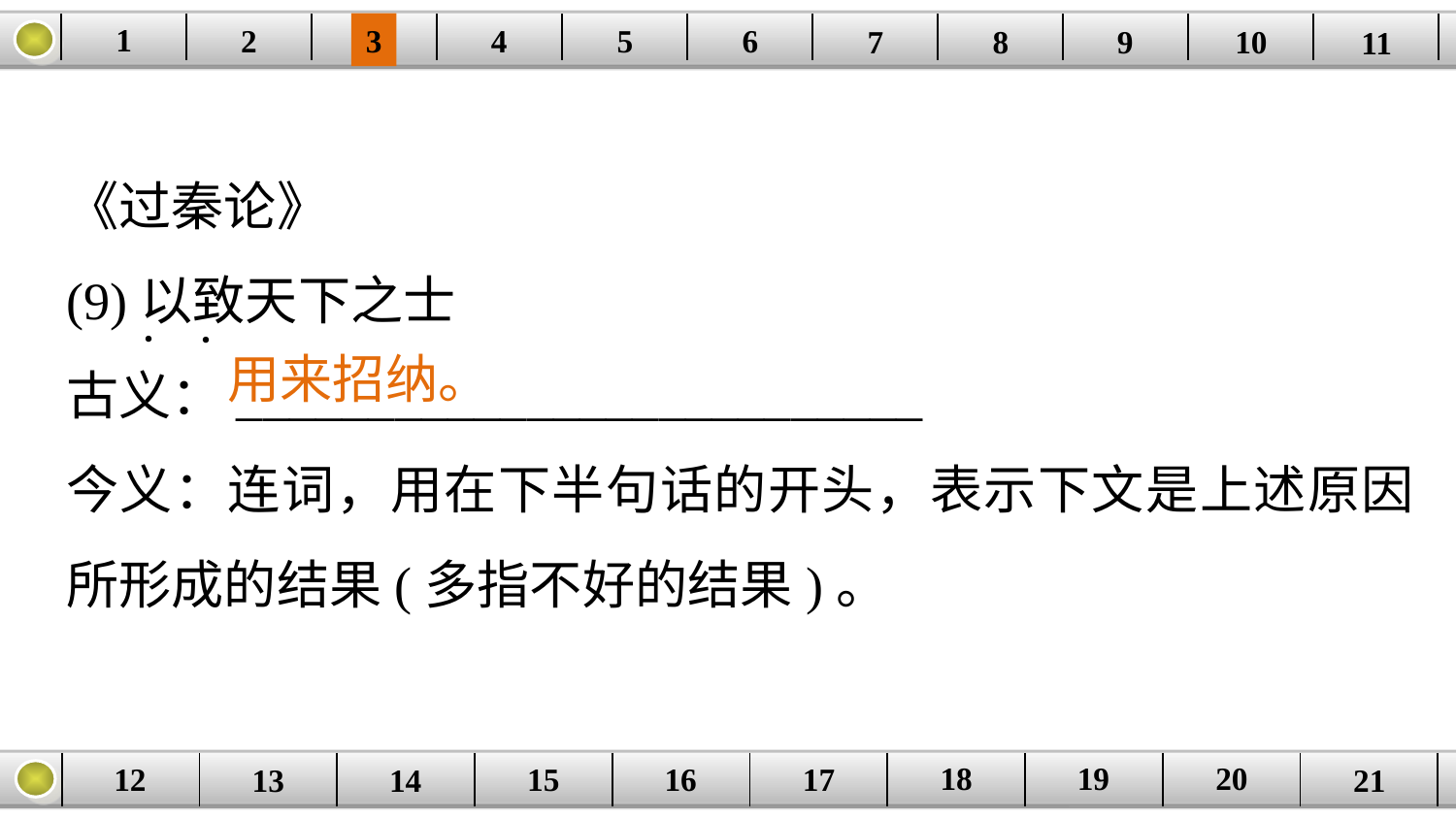

1
2
3
4
|  |  |  |  |  |  |  |  |  |  |  |
| --- | --- | --- | --- | --- | --- | --- | --- | --- | --- | --- |
5
6
7
8
9
10
11

《过秦论》
(9)以致天下之士
古义：__________________________
今义：连词，用在下半句话的开头，表示下文是上述原因所形成的结果(多指不好的结果)。
·
·
用来招纳。
20
19

18
17
16
12
15
14
|  |  |  |  |  |  |  |  |  |  |
| --- | --- | --- | --- | --- | --- | --- | --- | --- | --- |
13
21